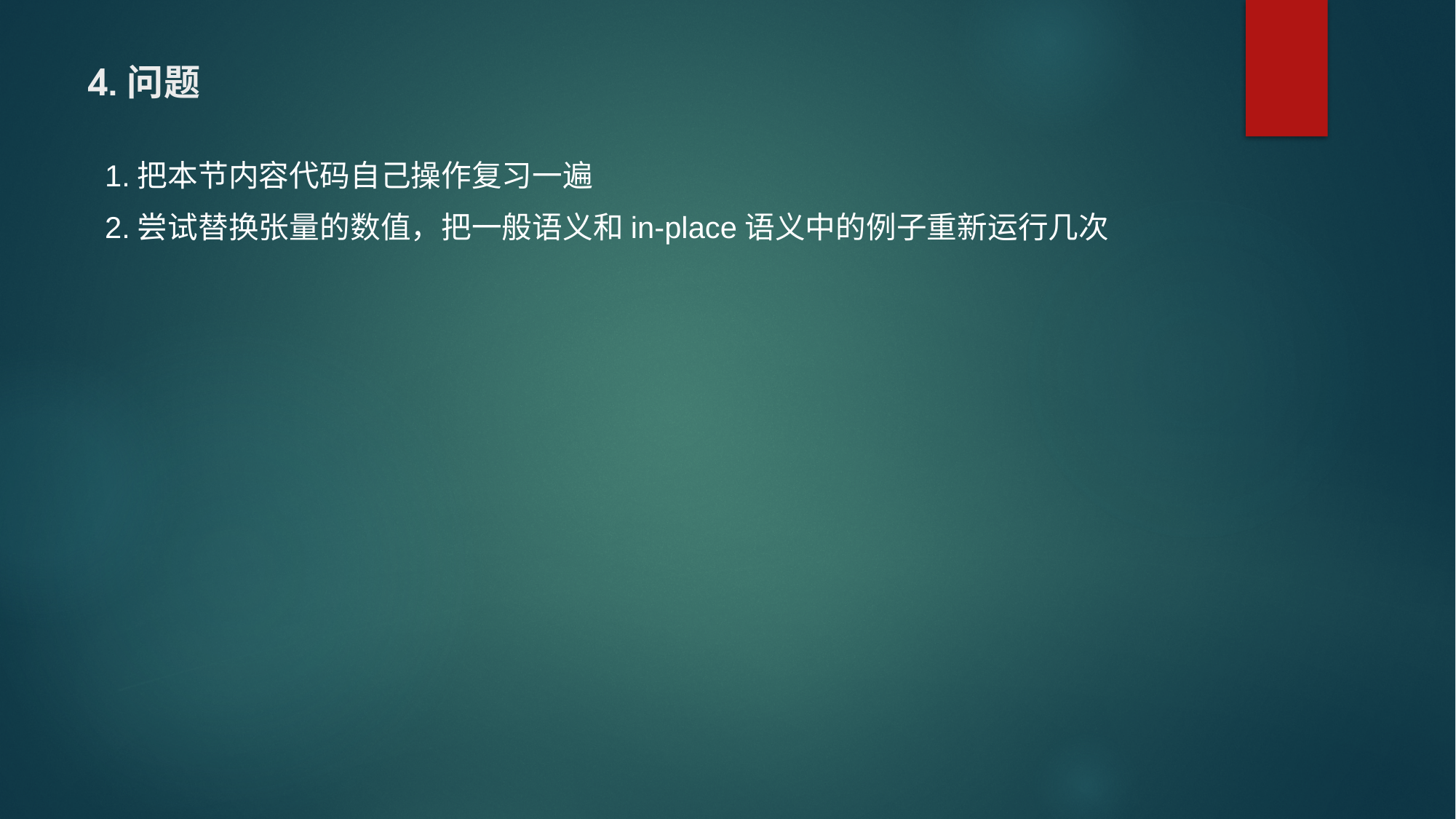

# 4.问题
1.把本节内容代码自己操作复习一遍
2.尝试替换张量的数值，把一般语义和in-place语义中的例子重新运行几次